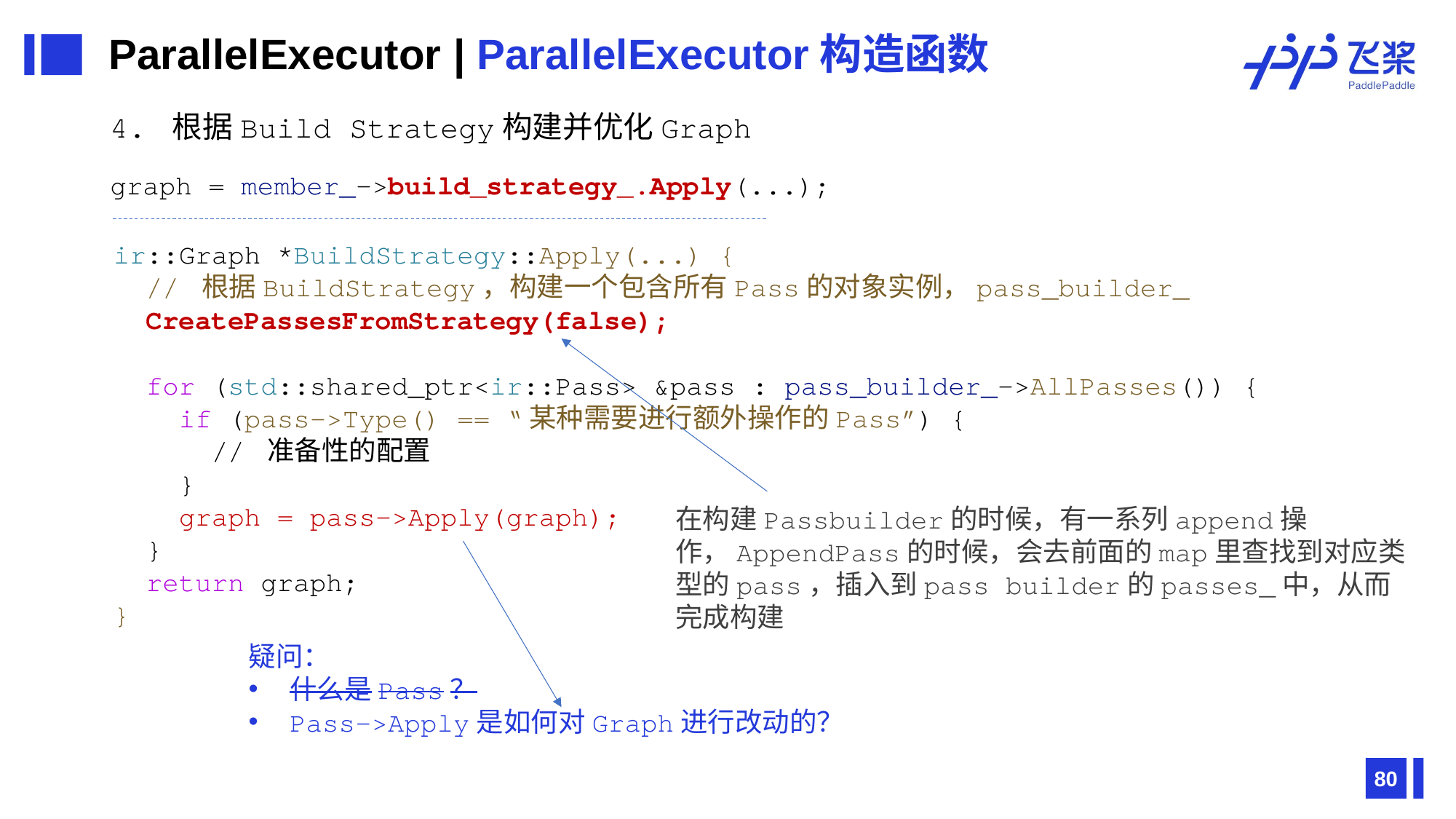

ParallelExecutor | ParallelExecutor构造函数
4. 根据Build Strategy构建并优化Graph
graph = member_->build_strategy_.Apply(...);
ir::Graph *BuildStrategy::Apply(...) {
  // 根据BuildStrategy，构建一个包含所有Pass的对象实例，pass_builder_
  CreatePassesFromStrategy(false);

  for (std::shared_ptr<ir::Pass> &pass : pass_builder_->AllPasses()) {
    if (pass->Type() == “某种需要进行额外操作的Pass”) {
      // 准备性的配置
    }
    graph = pass->Apply(graph);
  }
  return graph;
}
在构建Passbuilder的时候，有一系列append操作，AppendPass的时候，会去前面的map里查找到对应类型的pass，插入到pass builder的passes_中，从而完成构建
疑问：
什么是Pass？
Pass->Apply是如何对Graph进行改动的？
80